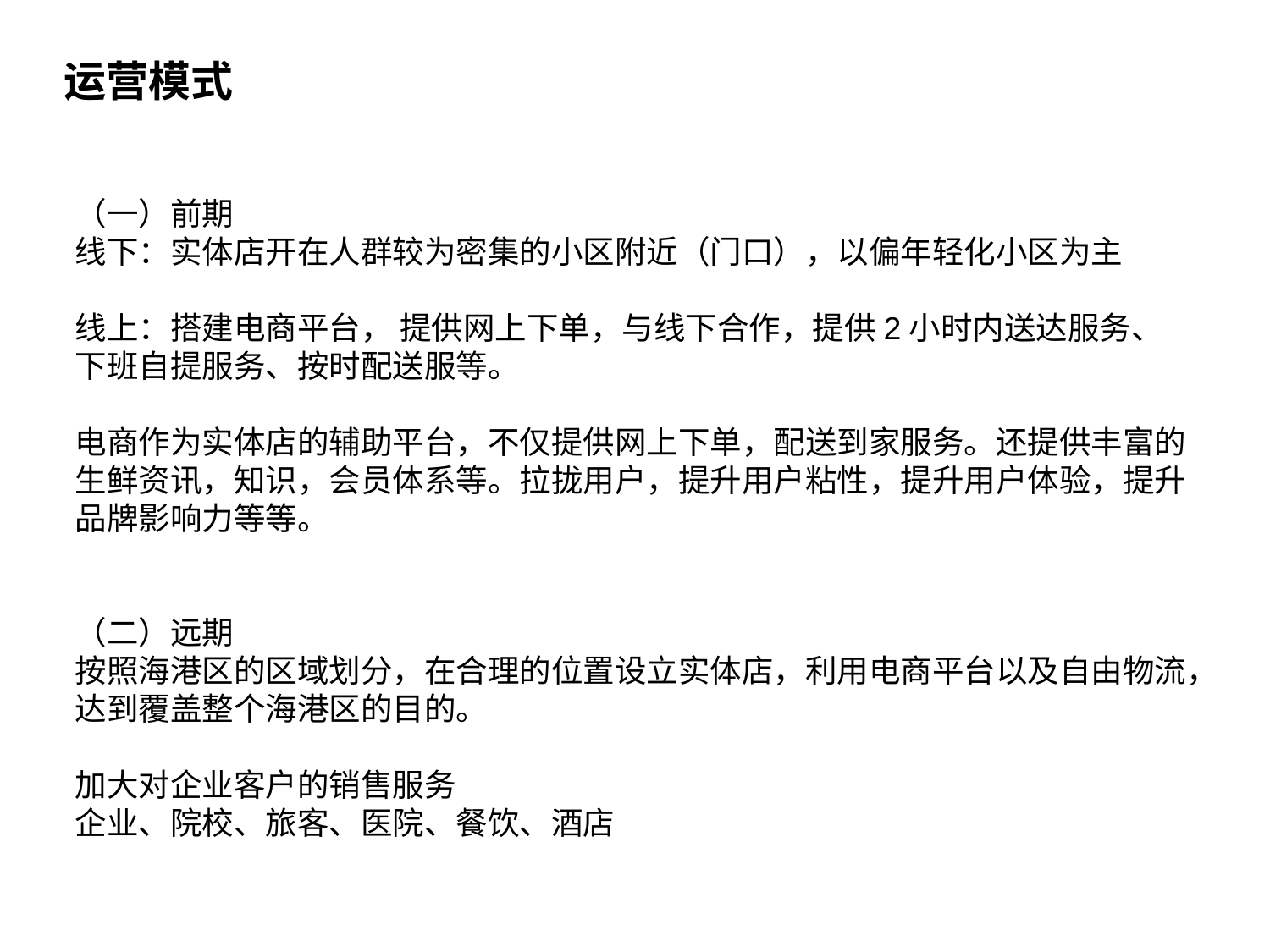

运营模式
（一）前期
线下：实体店开在人群较为密集的小区附近（门口），以偏年轻化小区为主

线上：搭建电商平台， 提供网上下单，与线下合作，提供2小时内送达服务、下班自提服务、按时配送服等。

电商作为实体店的辅助平台，不仅提供网上下单，配送到家服务。还提供丰富的生鲜资讯，知识，会员体系等。拉拢用户，提升用户粘性，提升用户体验，提升品牌影响力等等。

（二）远期
按照海港区的区域划分，在合理的位置设立实体店，利用电商平台以及自由物流，达到覆盖整个海港区的目的。

加大对企业客户的销售服务
企业、院校、旅客、医院、餐饮、酒店